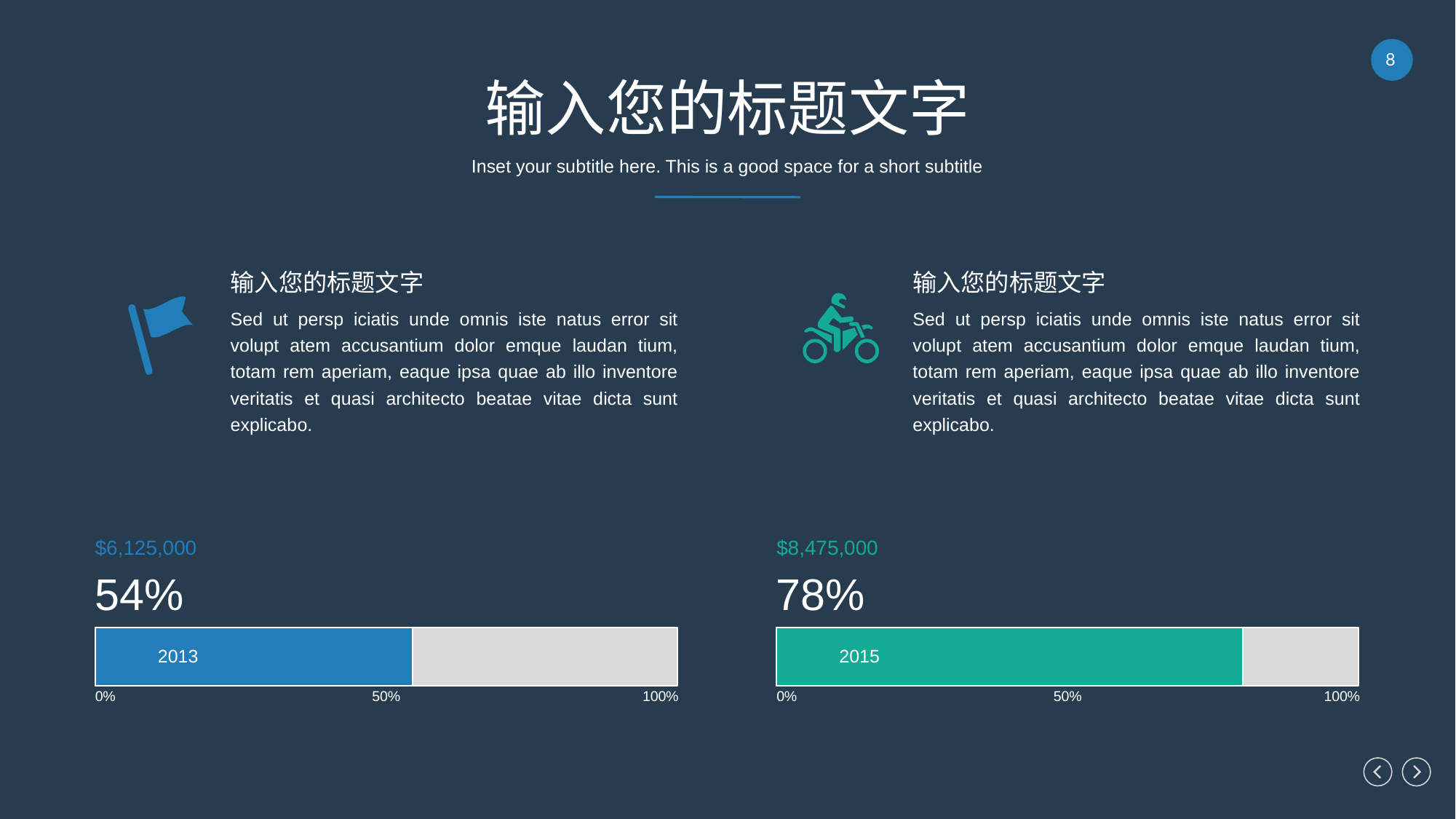

输入您的标题文字
Inset your subtitle here. This is a good space for a short subtitle
输入您的标题文字
Sed ut persp iciatis unde omnis iste natus error sit volupt atem accusantium dolor emque laudan tium, totam rem aperiam, eaque ipsa quae ab illo inventore veritatis et quasi architecto beatae vitae dicta sunt explicabo.
输入您的标题文字
Sed ut persp iciatis unde omnis iste natus error sit volupt atem accusantium dolor emque laudan tium, totam rem aperiam, eaque ipsa quae ab illo inventore veritatis et quasi architecto beatae vitae dicta sunt explicabo.

$6,125,000
54%

2013
0%
50%
100%
$8,475,000
78%

2015
0%
50%
100%